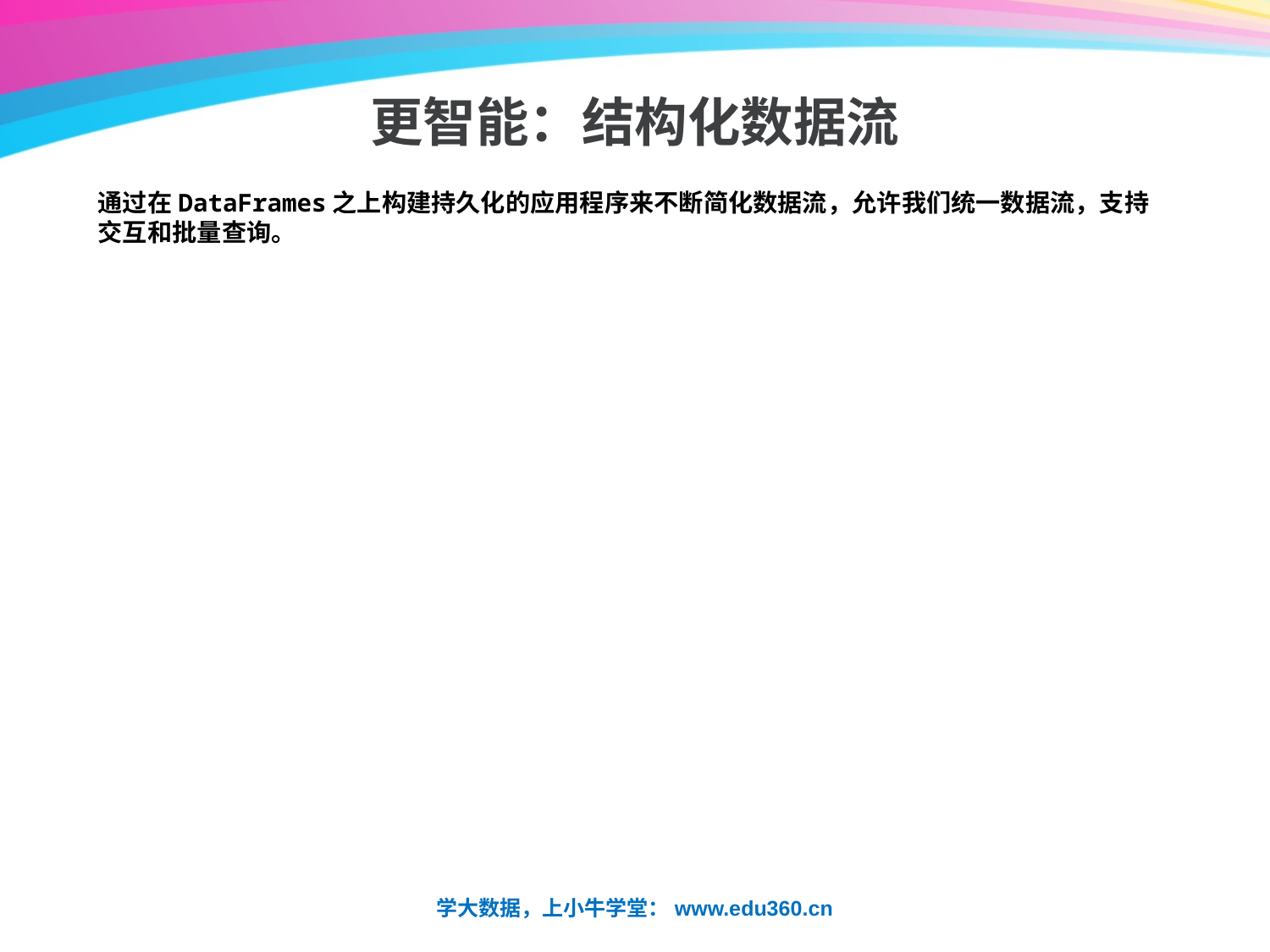

# 更智能：结构化数据流
通过在DataFrames之上构建持久化的应用程序来不断简化数据流，允许我们统一数据流，支持交互和批量查询。

学大数据，上小牛学堂：www.edu360.cn